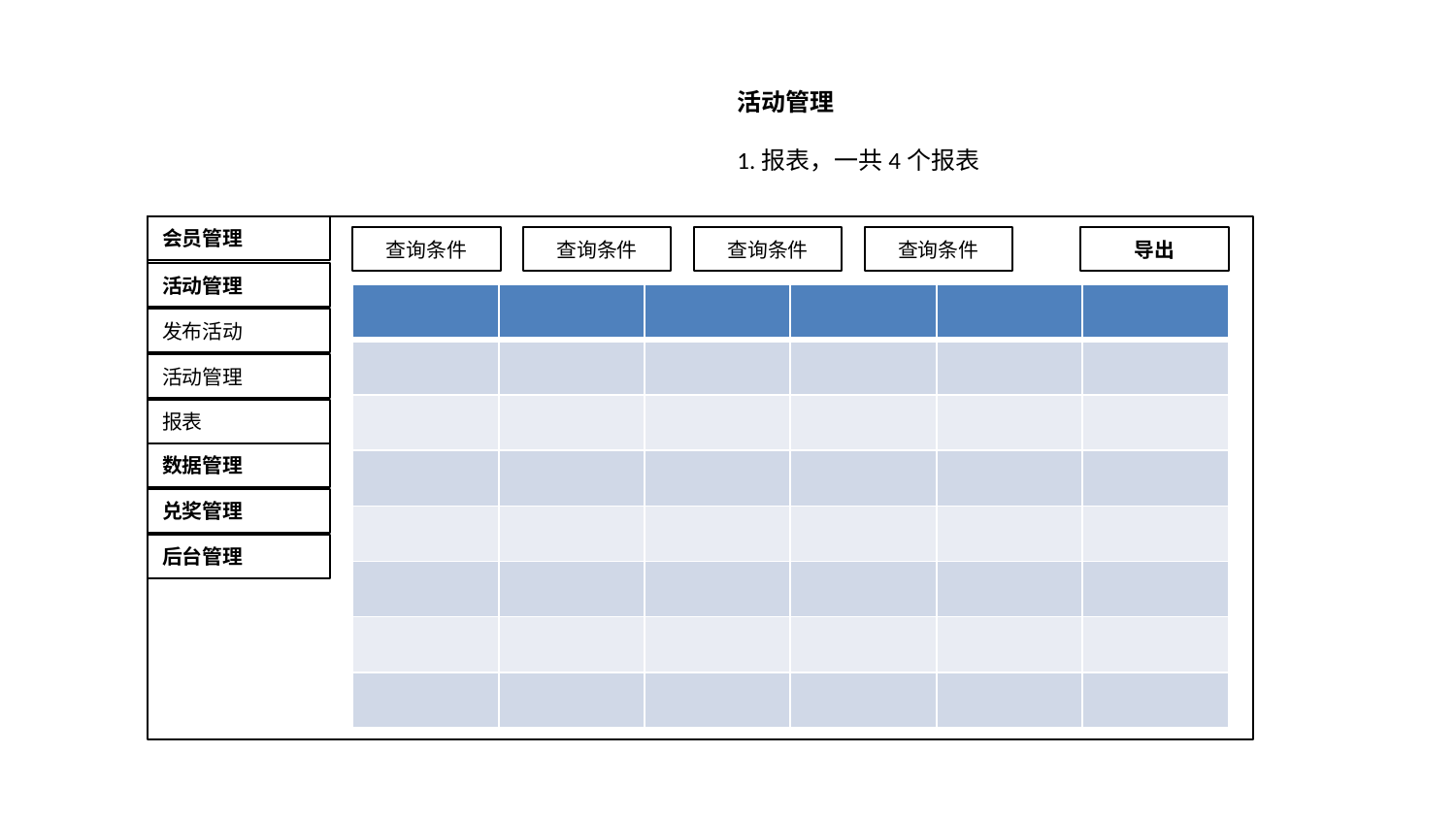

活动管理

1.报表，一共4个报表

会员管理
查询条件
查询条件
查询条件
查询条件
导出
活动管理
|  |  |  |  |  |  |
| --- | --- | --- | --- | --- | --- |
|  |  |  |  |  |  |
|  |  |  |  |  |  |
|  |  |  |  |  |  |
|  |  |  |  |  |  |
|  |  |  |  |  |  |
|  |  |  |  |  |  |
|  |  |  |  |  |  |
发布活动
活动管理
报表
数据管理
兑奖管理
后台管理